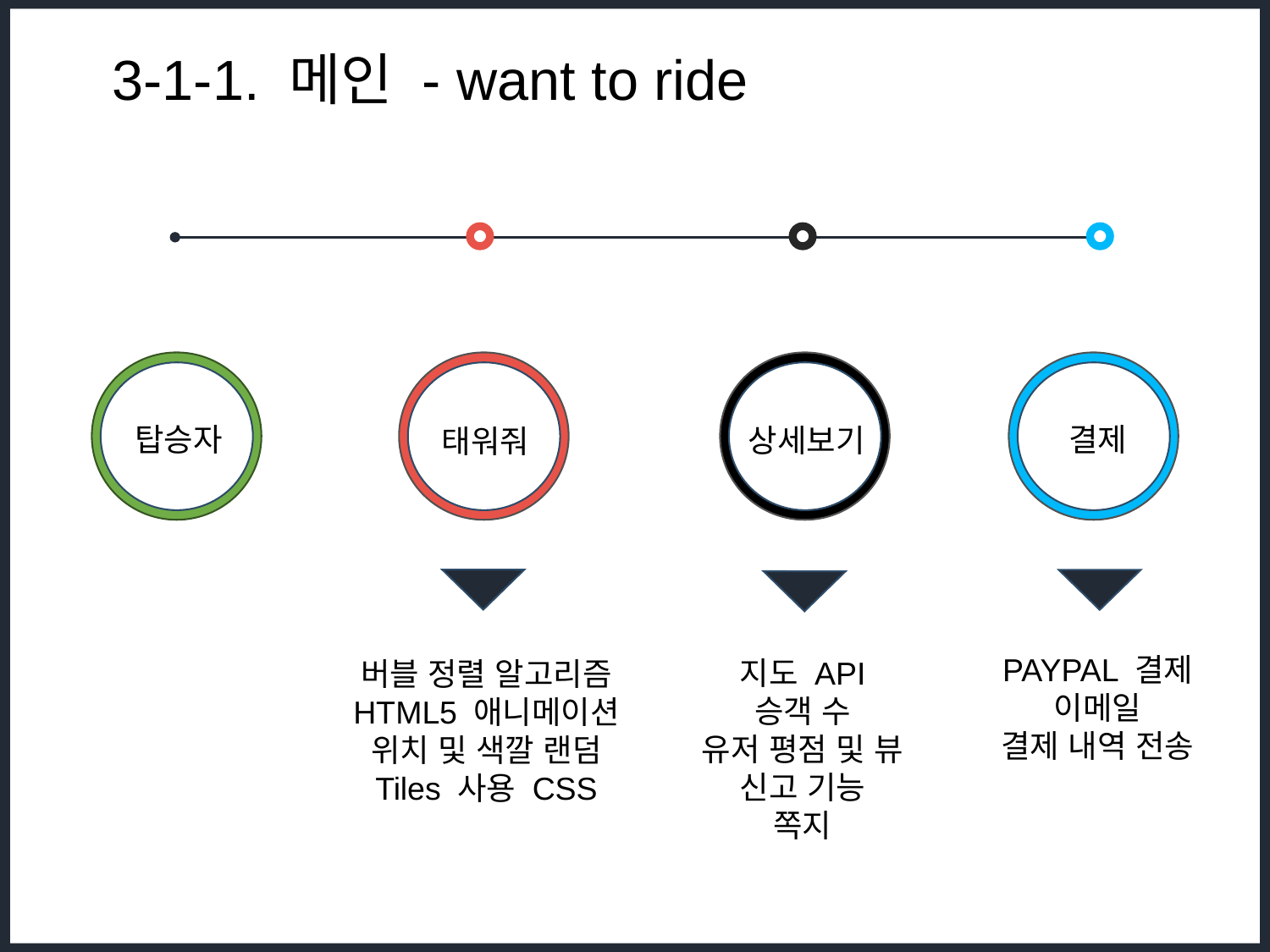

3-1-1. 메인 - want to ride

결제
탑승자
상세보기
태워줘

PAYPAL 결제
이메일
결제 내역 전송
지도 API
승객 수
유저 평점 및 뷰
신고 기능
쪽지

버블 정렬 알고리즘
HTML5 애니메이션
위치 및 색깔 랜덤
Tiles 사용 CSS